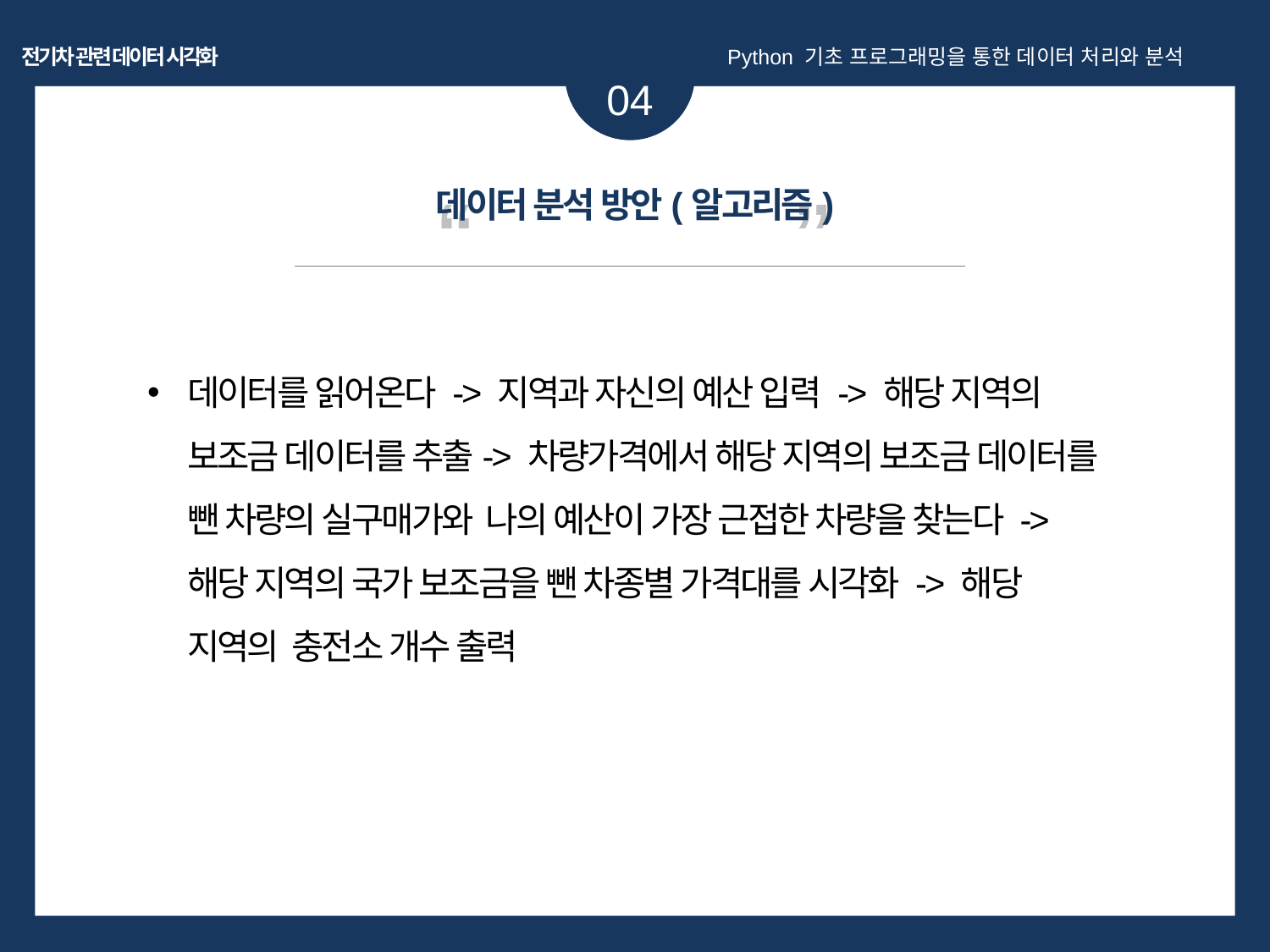

전기차 관련 데이터 시각화
Python 기초 프로그래밍을 통한 데이터 처리와 분석
04

“           ”
데이터 분석 방안(알고리즘)
데이터를 읽어온다 -> 지역과 자신의 예산 입력 -> 해당 지역의 보조금 데이터를 추출-> 차량가격에서 해당 지역의 보조금 데이터를 뺀 차량의 실구매가와  나의 예산이 가장 근접한 차량을 찾는다 -> 해당 지역의 국가 보조금을 뺀 차종별 가격대를 시각화 -> 해당 지역의  충전소 개수 출력